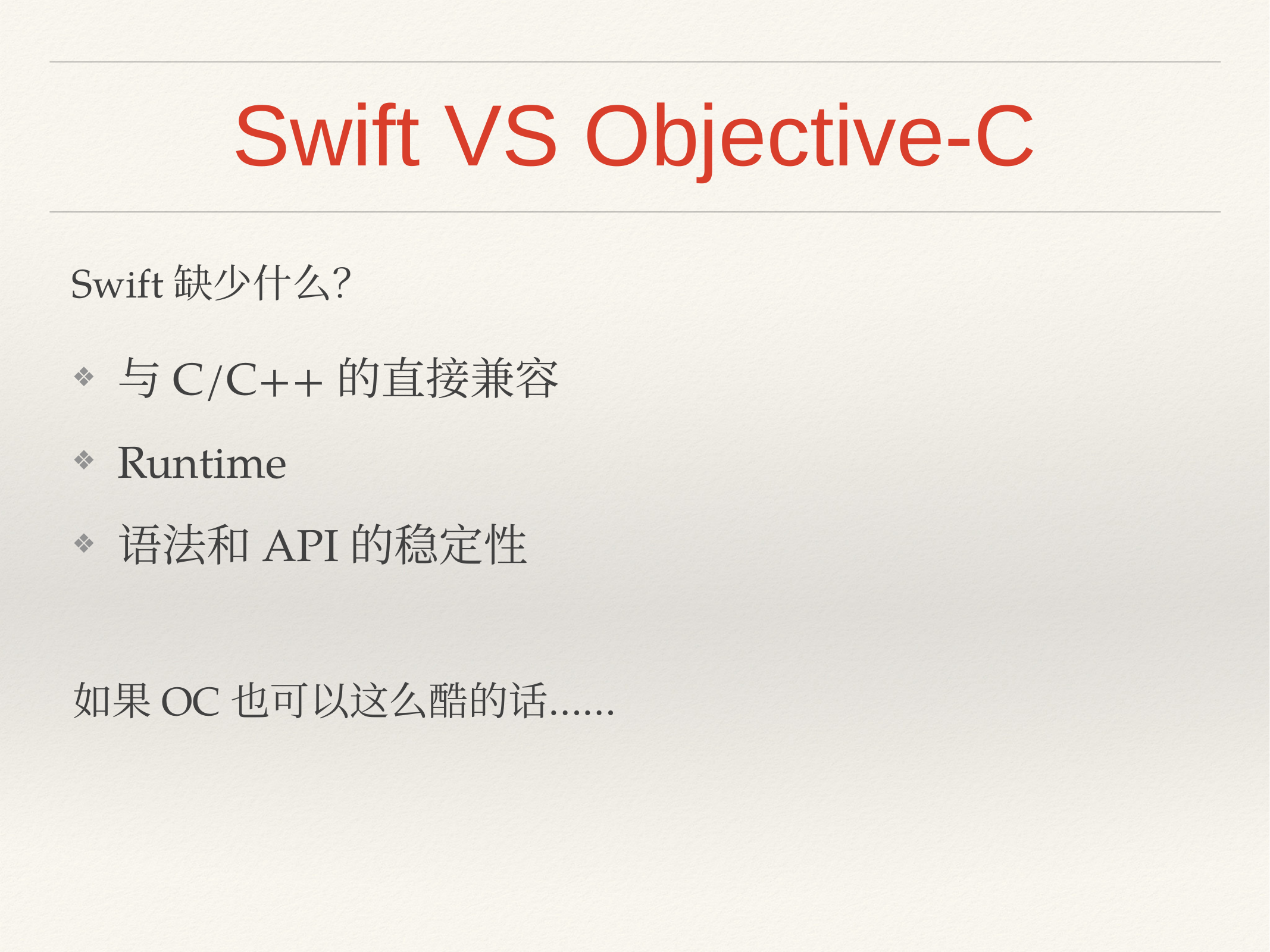

# Swift VS Objective-C
Swift缺少什么？
与C/C++的直接兼容
Runtime
语法和API的稳定性
如果OC也可以这么酷的话……